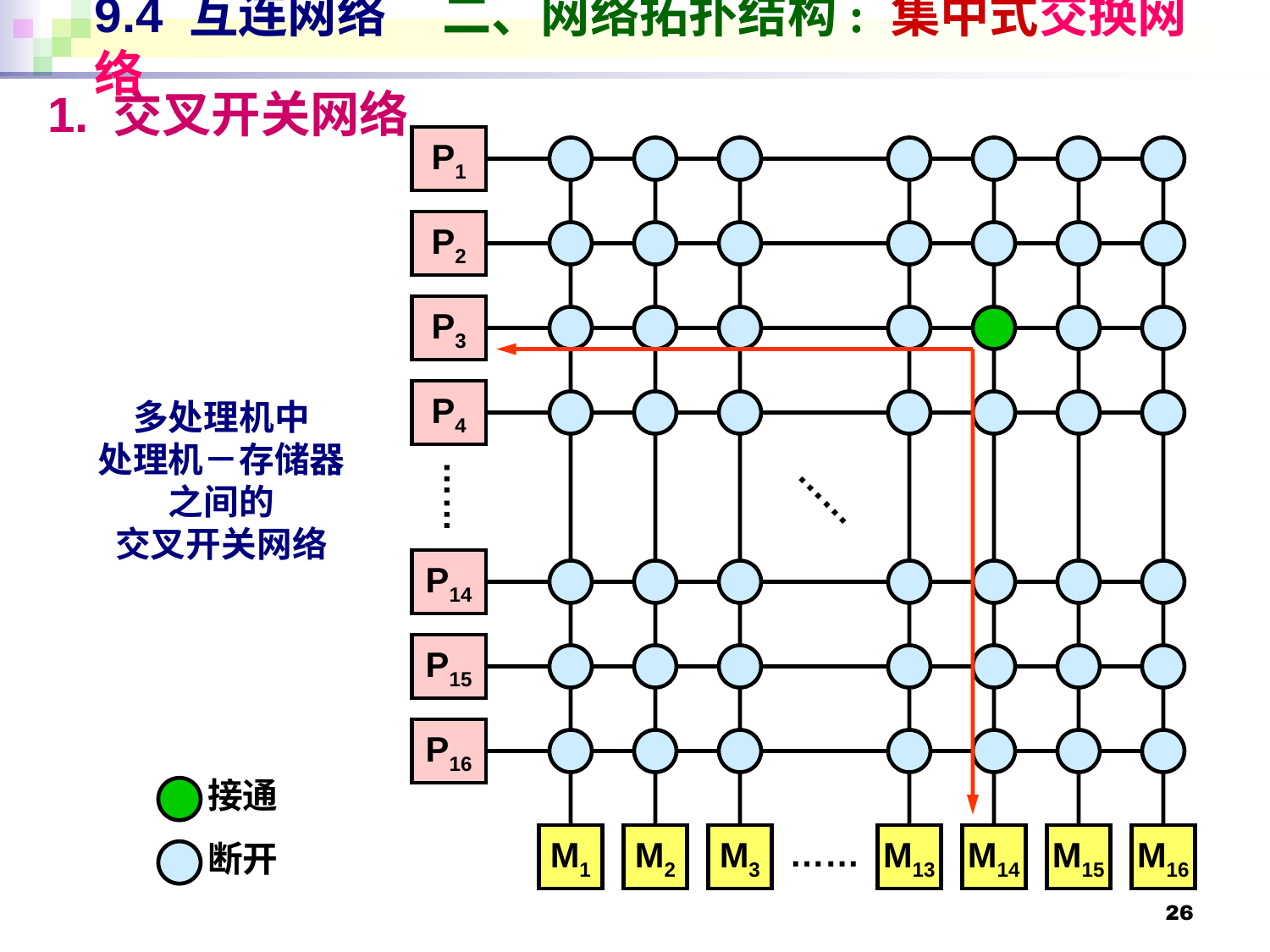

# 9.4 互连网络     二、网络拓扑结构: 集中式交换网络
1. 交叉开关网络
P1

P2

P3

P4
多处理机中
处理机－存储器
之间的
交叉开关网络

……
……
P14

P15

P16

接通

M1
M2
M3
……
M13
M14
M15
M16
断开

26